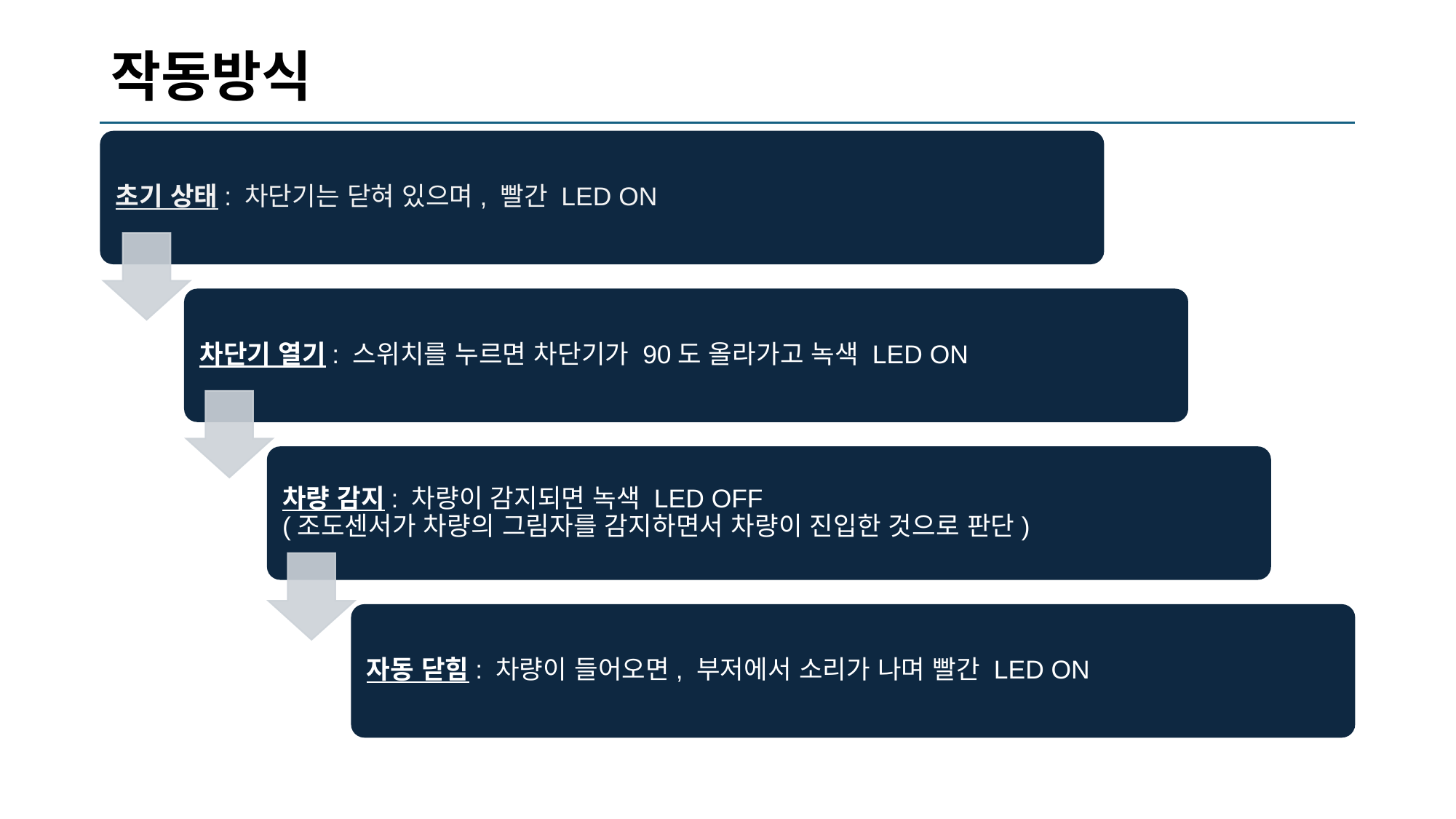

# 작동방식
초기 상태: 차단기는 닫혀 있으며, 빨간 LED ON
차단기 열기: 스위치를 누르면 차단기가 90도 올라가고 녹색 LED ON
차량 감지: 차량이 감지되면 녹색 LED OFF
(조도센서가 차량의 그림자를 감지하면서 차량이 진입한 것으로 판단)
자동 닫힘: 차량이 들어오면, 부저에서 소리가 나며 빨간 LED ON